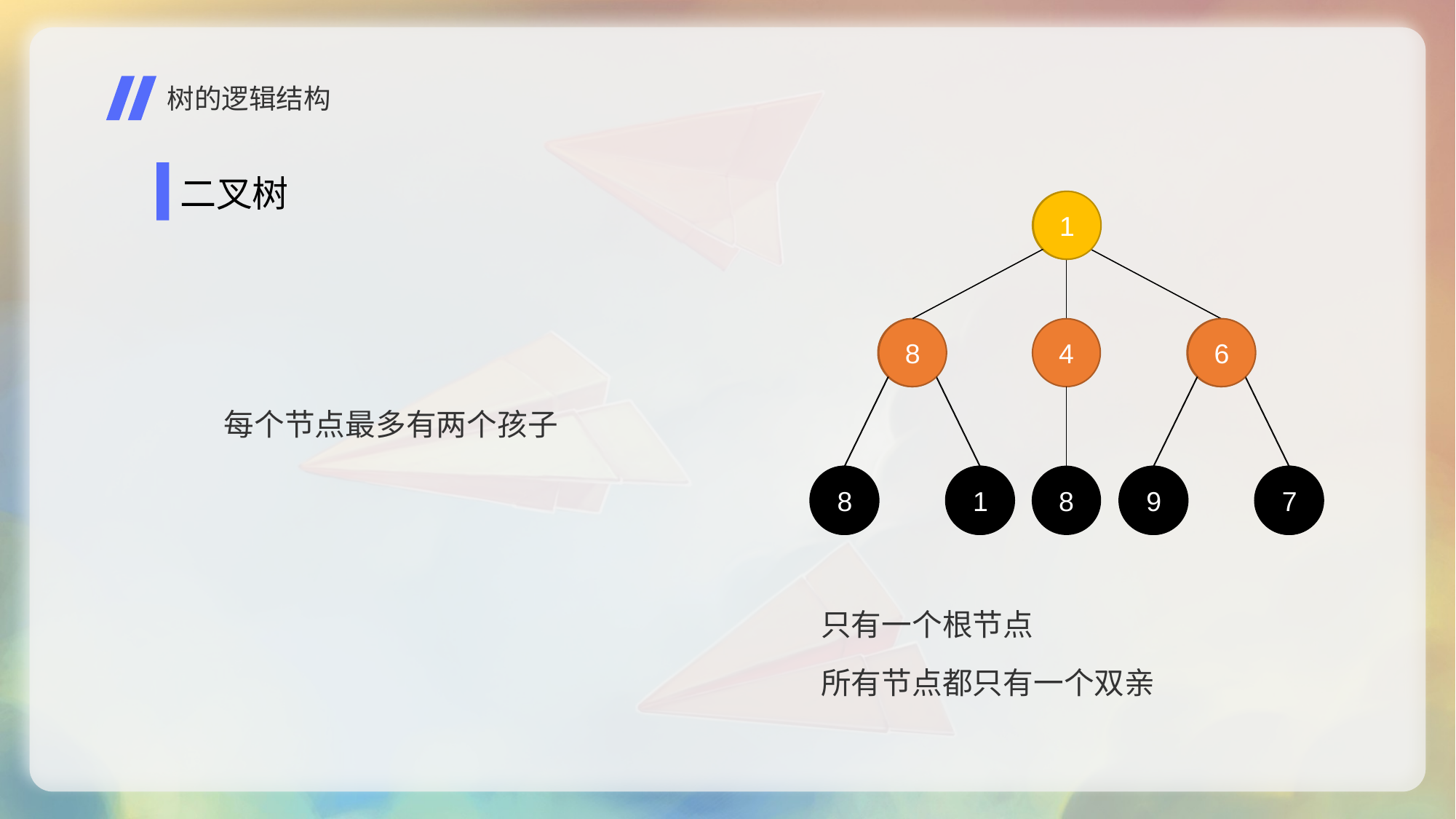

树的逻辑结构

二叉树
1
8
4
6
8
7
1
8
9
1
8
6
8
7
1
9
每个节点最多有两个孩子
只有一个根节点
所有节点都只有一个双亲